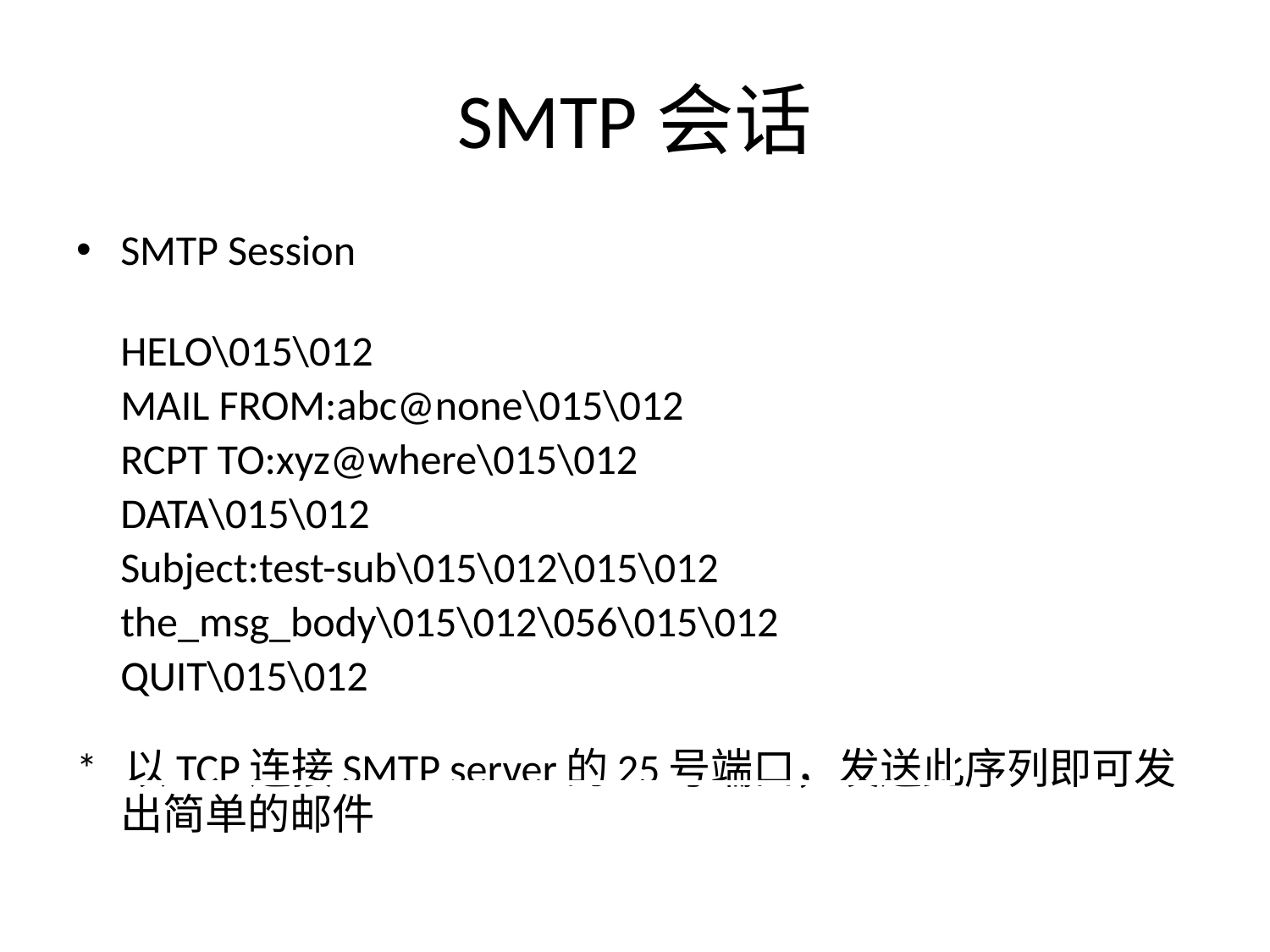

# SMTP会话
SMTP Session

	HELO\015\012
	MAIL FROM:abc@none\015\012
	RCPT TO:xyz@where\015\012
	DATA\015\012
	Subject:test-sub\015\012\015\012
	the_msg_body\015\012\056\015\012
	QUIT\015\012

*  以TCP连接SMTP server的25号端口，发送此序列即可发出简单的邮件